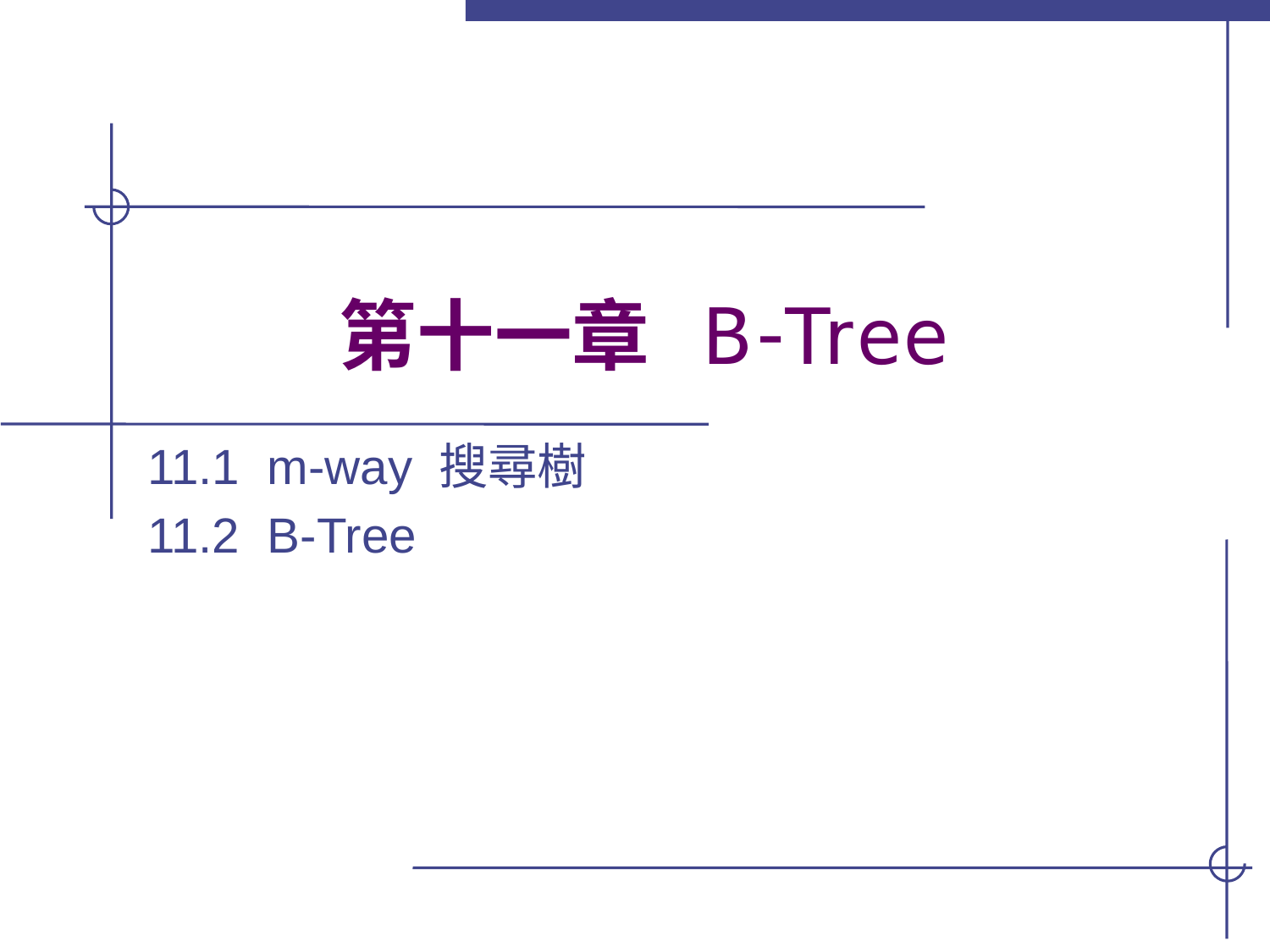

# 第十一章  B-Tree
11.1  m-way 搜尋樹
11.2  B-Tree